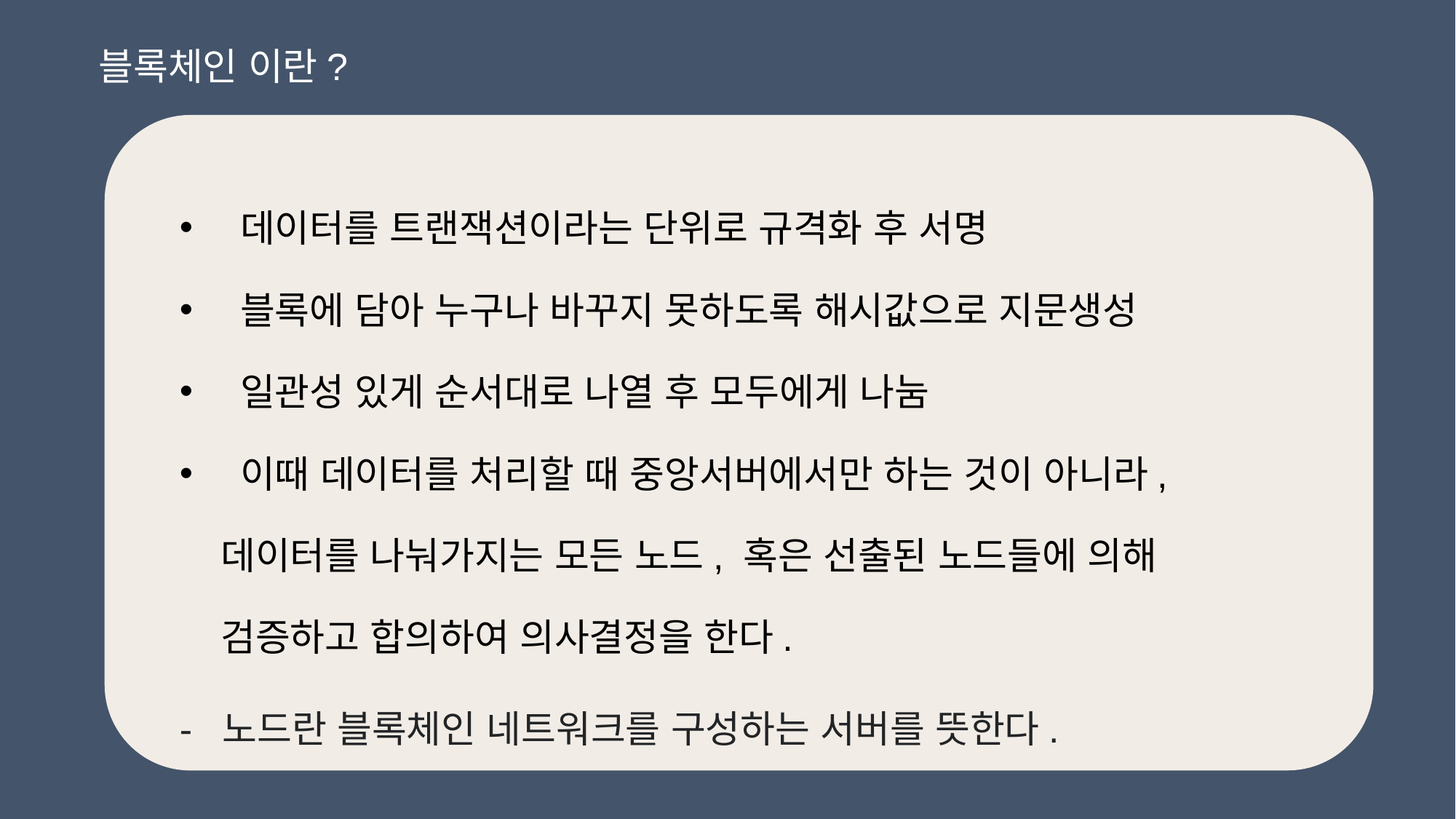

블록체인 이란?

 데이터를 트랜잭션이라는 단위로 규격화 후 서명
 블록에 담아 누구나 바꾸지 못하도록 해시값으로 지문생성
 일관성 있게 순서대로 나열 후 모두에게 나눔
 이때 데이터를 처리할 때 중앙서버에서만 하는 것이 아니라, 데이터를 나눠가지는 모든 노드, 혹은 선출된 노드들에 의해 검증하고 합의하여 의사결정을 한다.
-  노드란 블록체인 네트워크를 구성하는 서버를 뜻한다.